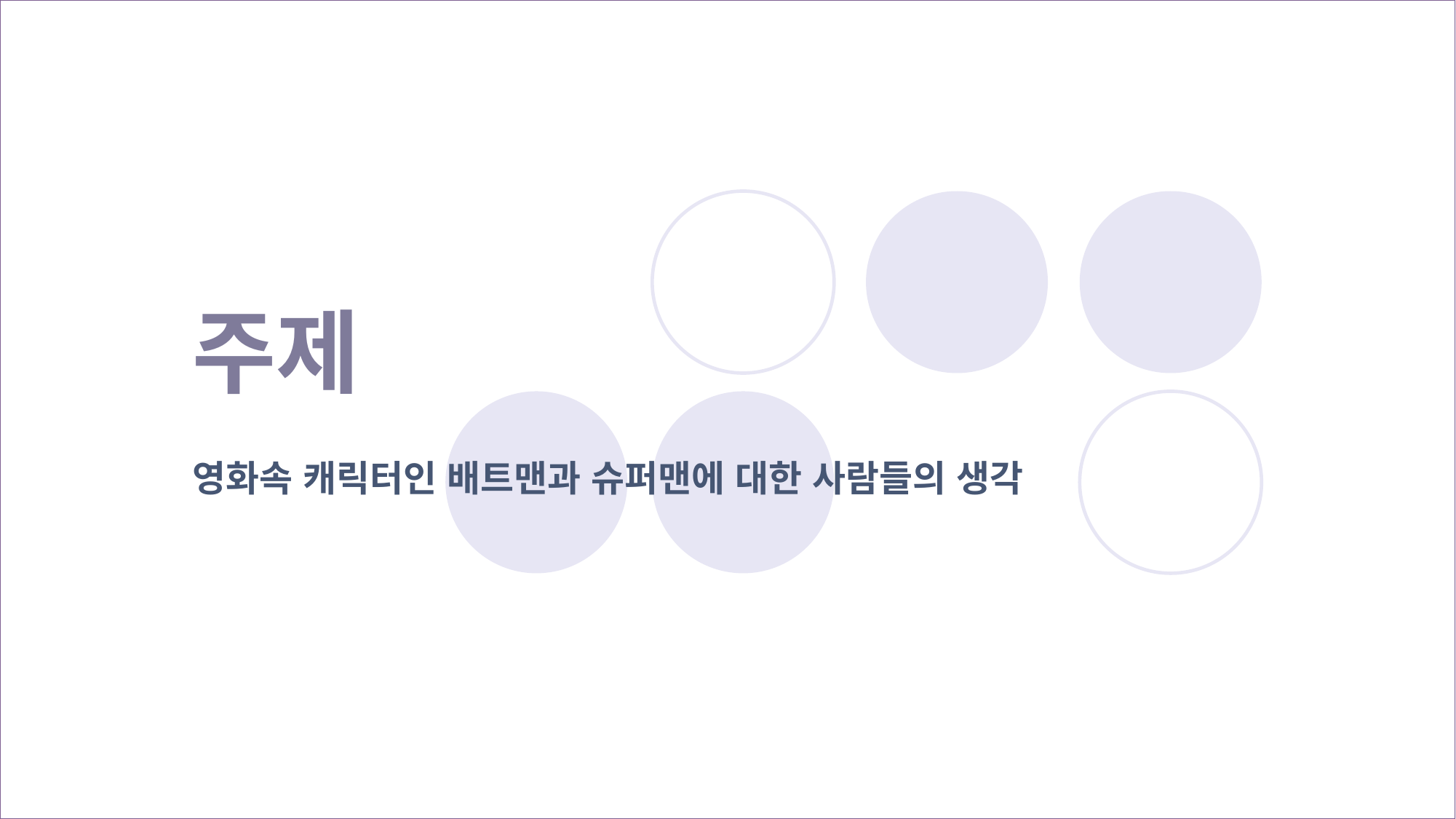

# 주제
영화속 캐릭터인 배트맨과 슈퍼맨에 대한 사람들의 생각